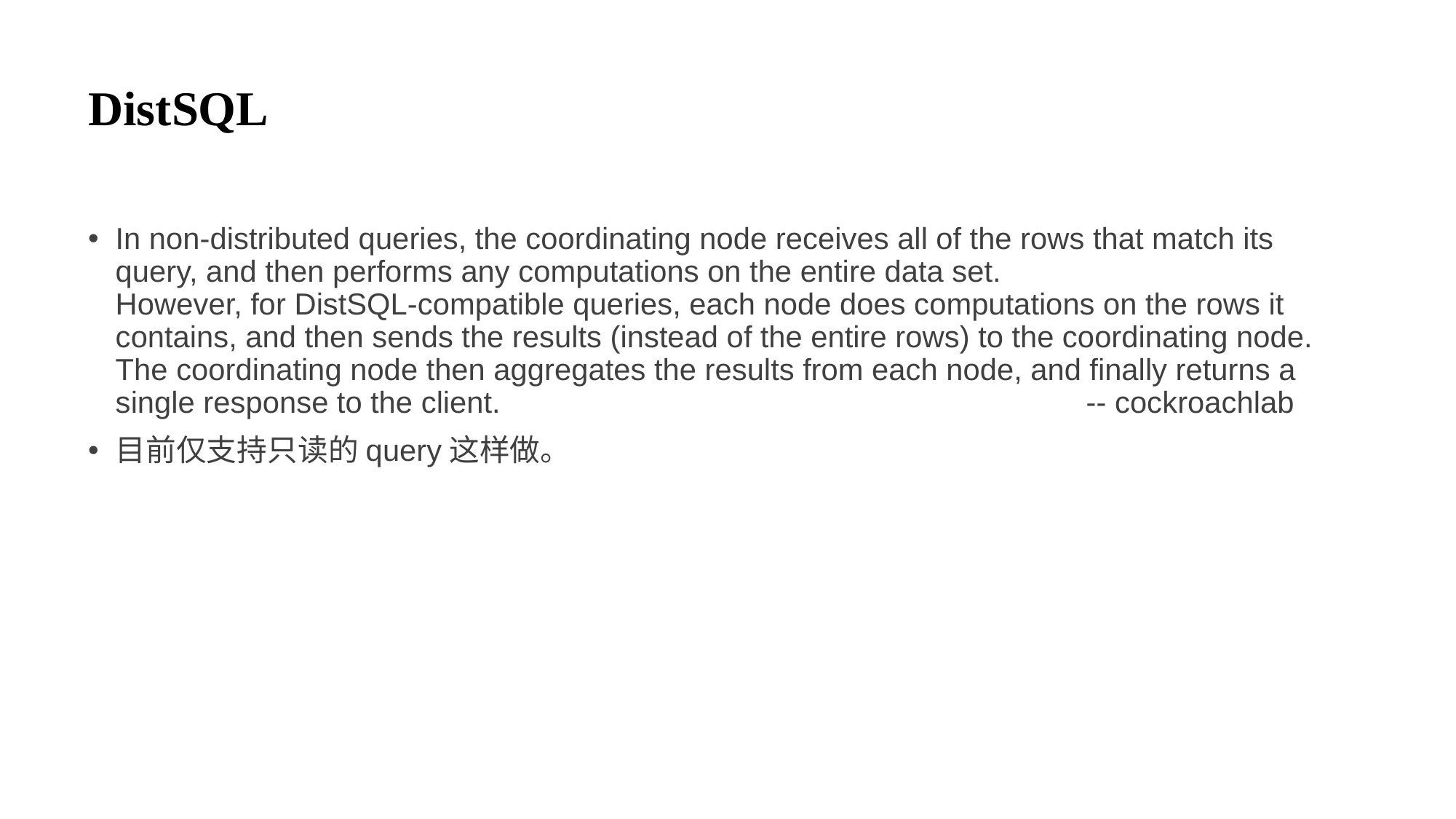

# DistSQL
In non-distributed queries, the coordinating node receives all of the rows that match its query, and then performs any computations on the entire data set.
However, for DistSQL-compatible queries, each node does computations on the rows it contains, and then sends the results (instead of the entire rows) to the coordinating node. The coordinating node then aggregates the results from each node, and finally returns a single response to the client.                                                                      -- cockroachlab
目前仅支持只读的query这样做。